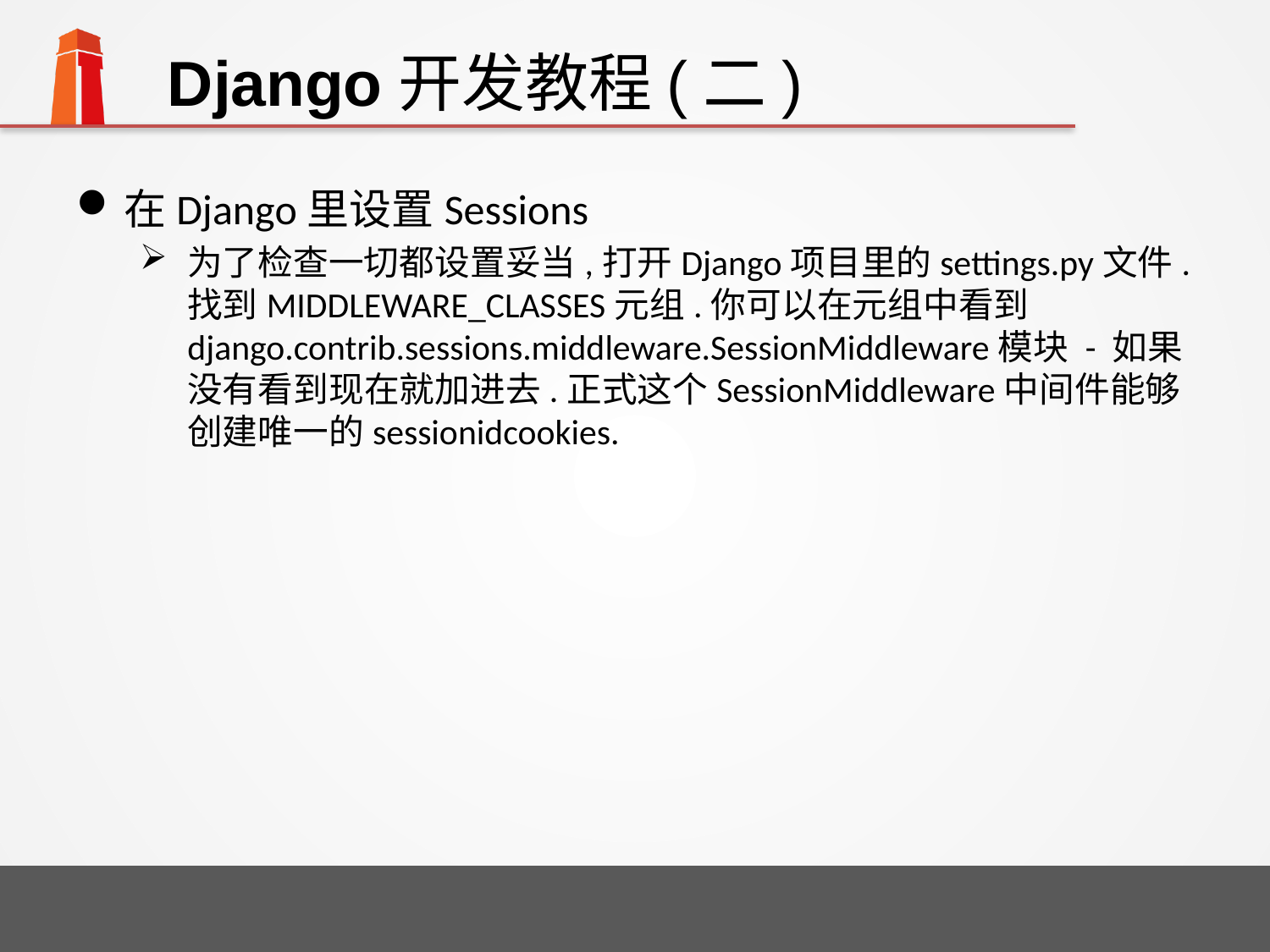

# Django开发教程(二)
在Django里设置Sessions
为了检查一切都设置妥当,打开Django项目里的settings.py文件.找到MIDDLEWARE_CLASSES元组.你可以在元组中看到django.contrib.sessions.middleware.SessionMiddleware模块 - 如果没有看到现在就加进去.正式这个SessionMiddleware中间件能够创建唯一的sessionidcookies.